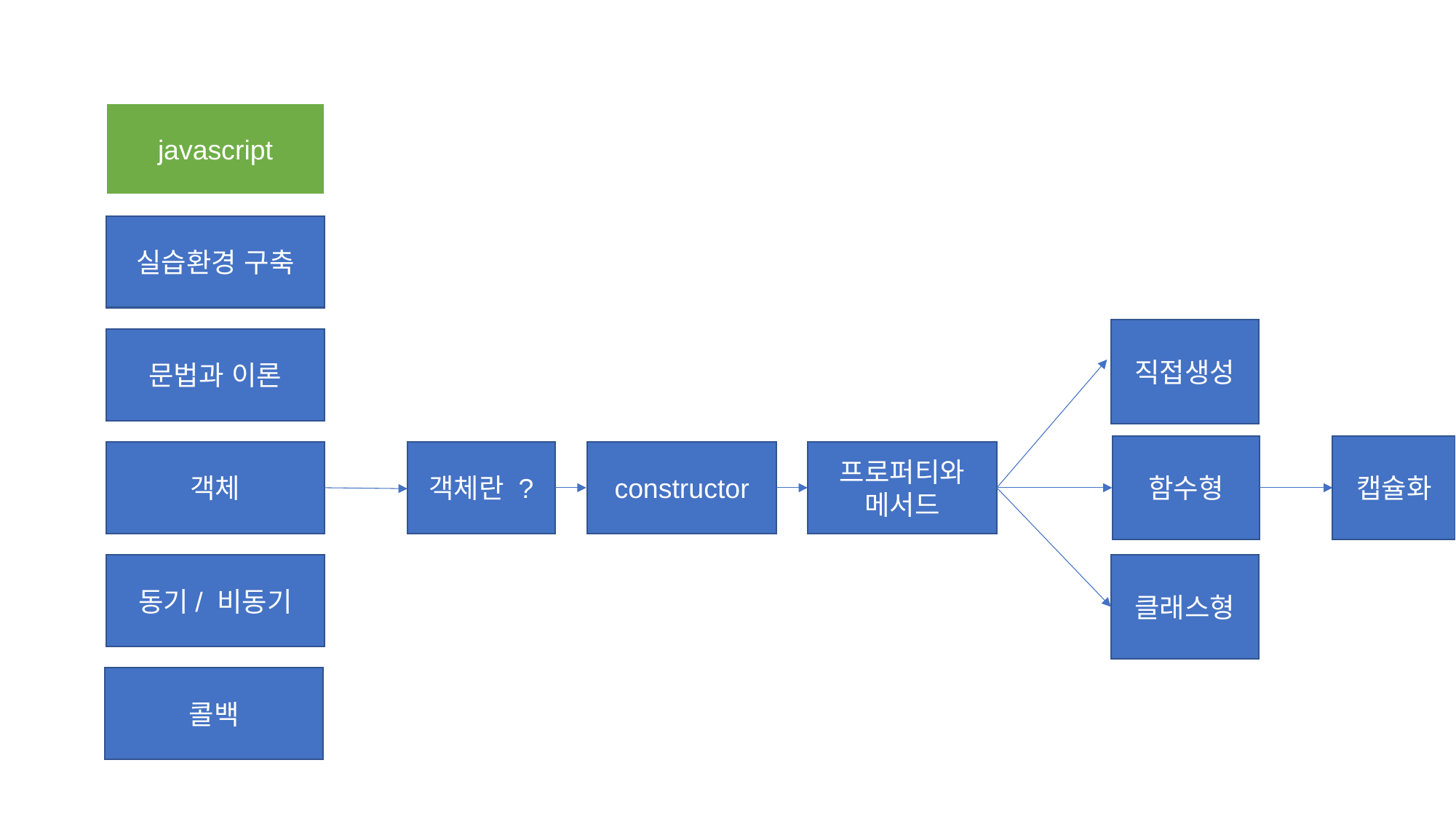

javascript
실습환경 구축
직접생성
문법과 이론
함수형
캡슐화
객체란 ?
constructor
프로퍼티와 메서드
객체
동기/ 비동기
클래스형
콜백